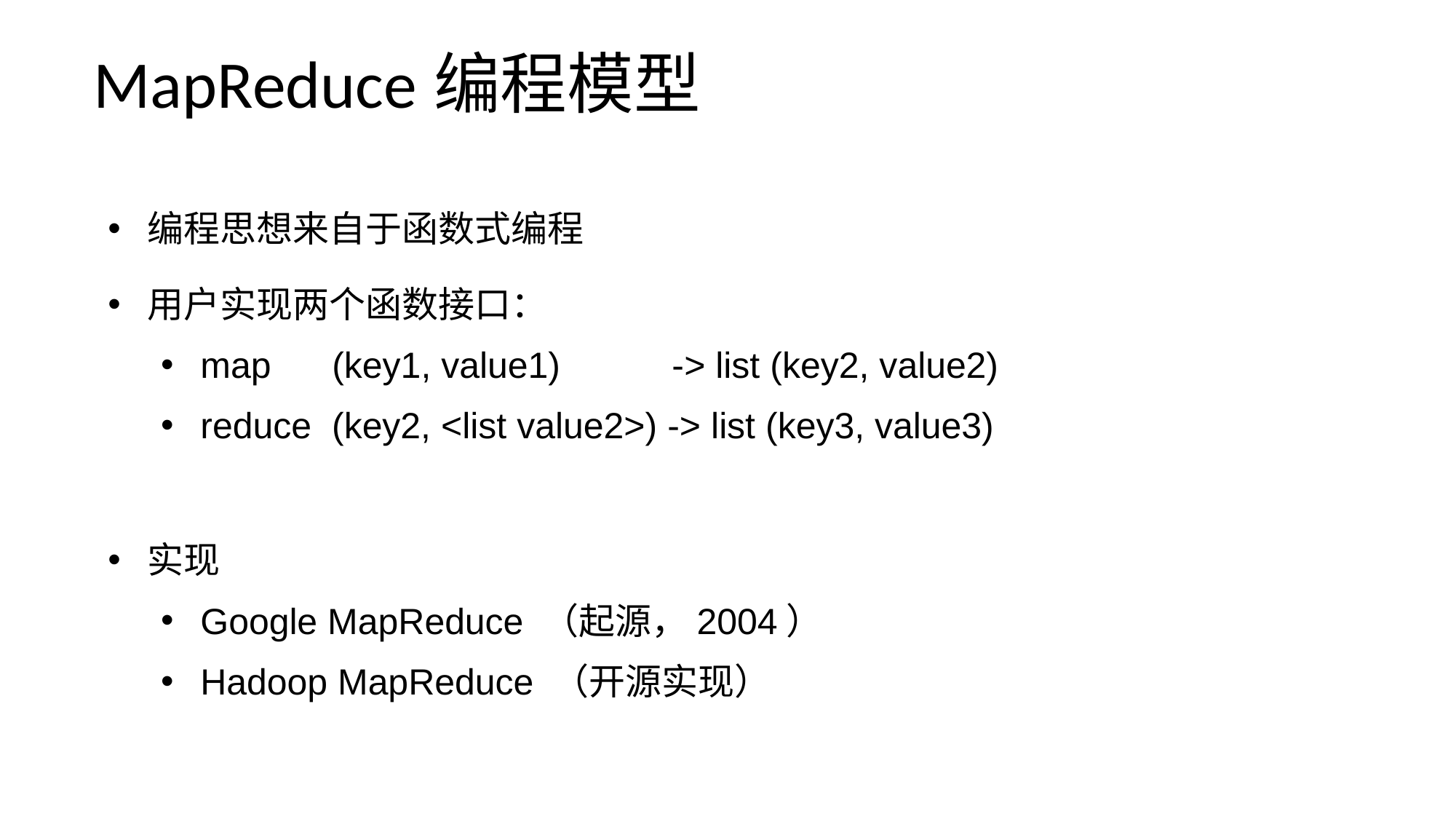

# MapReduce编程模型

编程思想来自于函数式编程
用户实现两个函数接口：
map      (key1, value1)           -> list (key2, value2)
reduce  (key2, <list value2>) -> list (key3, value3)

实现
Google MapReduce （起源，2004）
Hadoop MapReduce （开源实现）